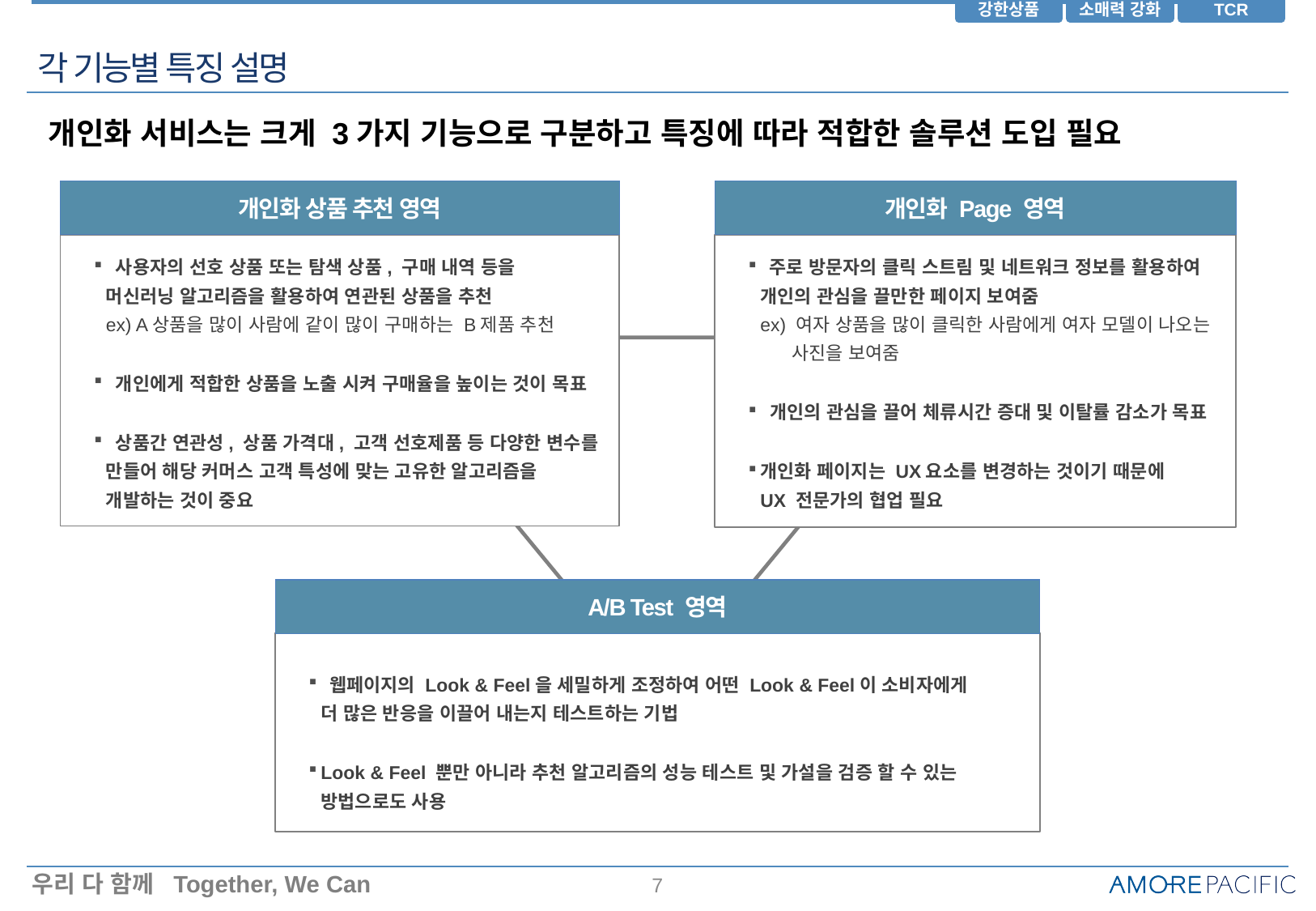

# 각 기능별 특징 설명
개인화 서비스는 크게 3가지 기능으로 구분하고 특징에 따라 적합한 솔루션 도입 필요
개인화 상품 추천 영역
개인화 Page 영역
 사용자의 선호 상품 또는 탐색 상품, 구매 내역 등을
머신러닝 알고리즘을 활용하여 연관된 상품을 추천
ex) A상품을 많이 사람에 같이 많이 구매하는 B제품 추천
 개인에게 적합한 상품을 노출 시켜 구매율을 높이는 것이 목표
 상품간 연관성, 상품 가격대, 고객 선호제품 등 다양한 변수를
만들어 해당 커머스 고객 특성에 맞는 고유한 알고리즘을
개발하는 것이 중요
 주로 방문자의 클릭 스트림 및 네트워크 정보를 활용하여
개인의 관심을 끌만한 페이지 보여줌
ex) 여자 상품을 많이 클릭한 사람에게 여자 모델이 나오는
      사진을 보여줌
 개인의 관심을 끌어 체류시간 증대 및 이탈률 감소가 목표
개인화 페이지는 UX요소를 변경하는 것이기 때문에
UX 전문가의 협업 필요

A/B Test 영역
 웹페이지의 Look & Feel을 세밀하게 조정하여 어떤 Look & Feel이 소비자에게
더 많은 반응을 이끌어 내는지 테스트하는 기법
Look & Feel 뿐만 아니라 추천 알고리즘의 성능 테스트 및 가설을 검증 할 수 있는
방법으로도 사용
7